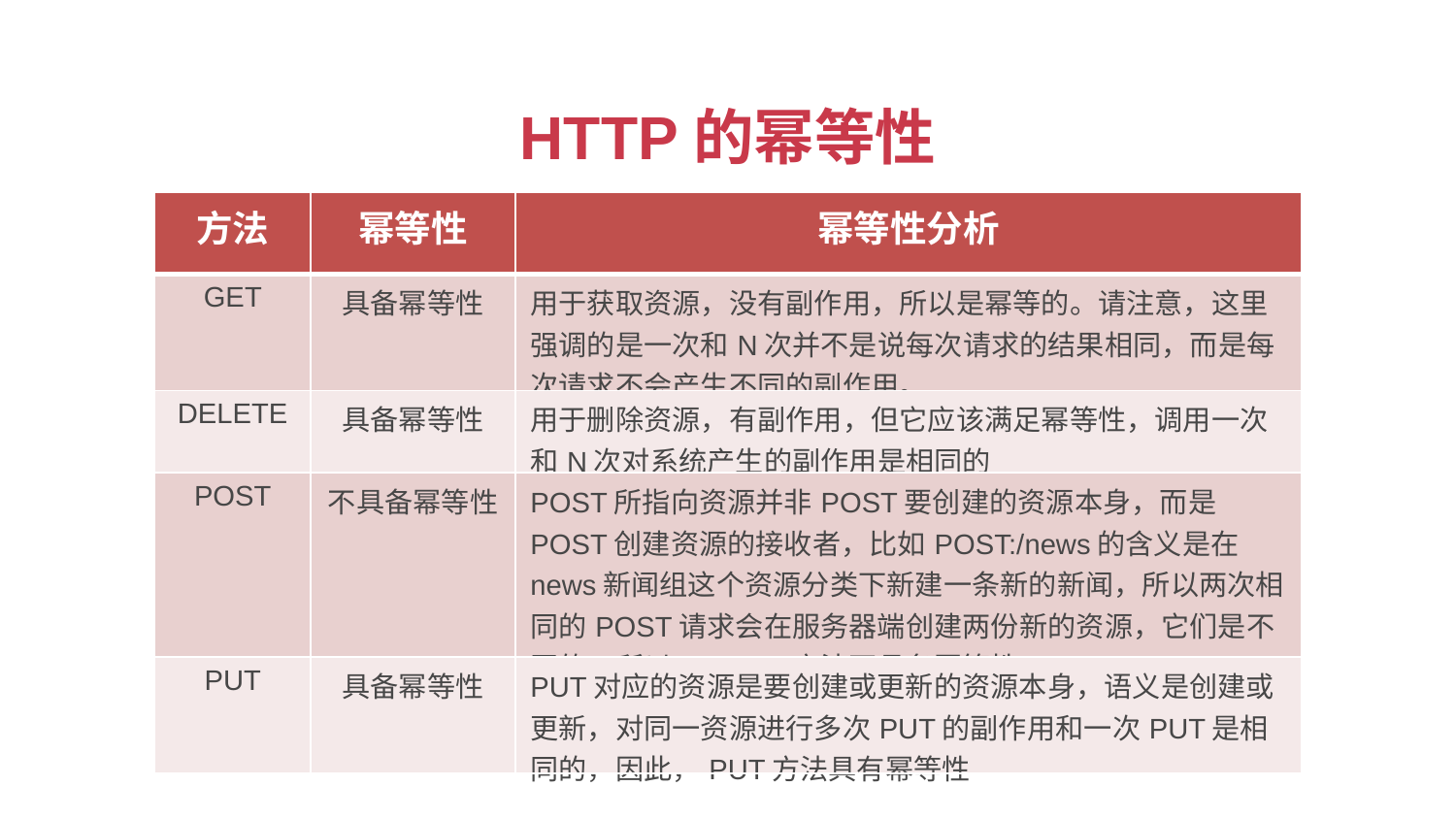

HTTP的幂等性
| 方法 | 幂等性 | 幂等性分析 |
| --- | --- | --- |
| GET | 具备幂等性 | 用于获取资源，没有副作用，所以是幂等的。请注意，这里强调的是一次和N次并不是说每次请求的结果相同，而是每次请求不会产生不同的副作用。 |
| DELETE | 具备幂等性 | 用于删除资源，有副作用，但它应该满足幂等性，调用一次和N次对系统产生的副作用是相同的 |
| POST | 不具备幂等性 | POST所指向资源并非POST要创建的资源本身，而是POST创建资源的接收者，比如POST:/news的含义是在news新闻组这个资源分类下新建一条新的新闻，所以两次相同的POST请求会在服务器端创建两份新的资源，它们是不同的。所以，POST方法不具备幂等性 |
| PUT | 具备幂等性 | PUT对应的资源是要创建或更新的资源本身，语义是创建或更新，对同一资源进行多次PUT的副作用和一次PUT是相同的，因此，PUT方法具有幂等性 |